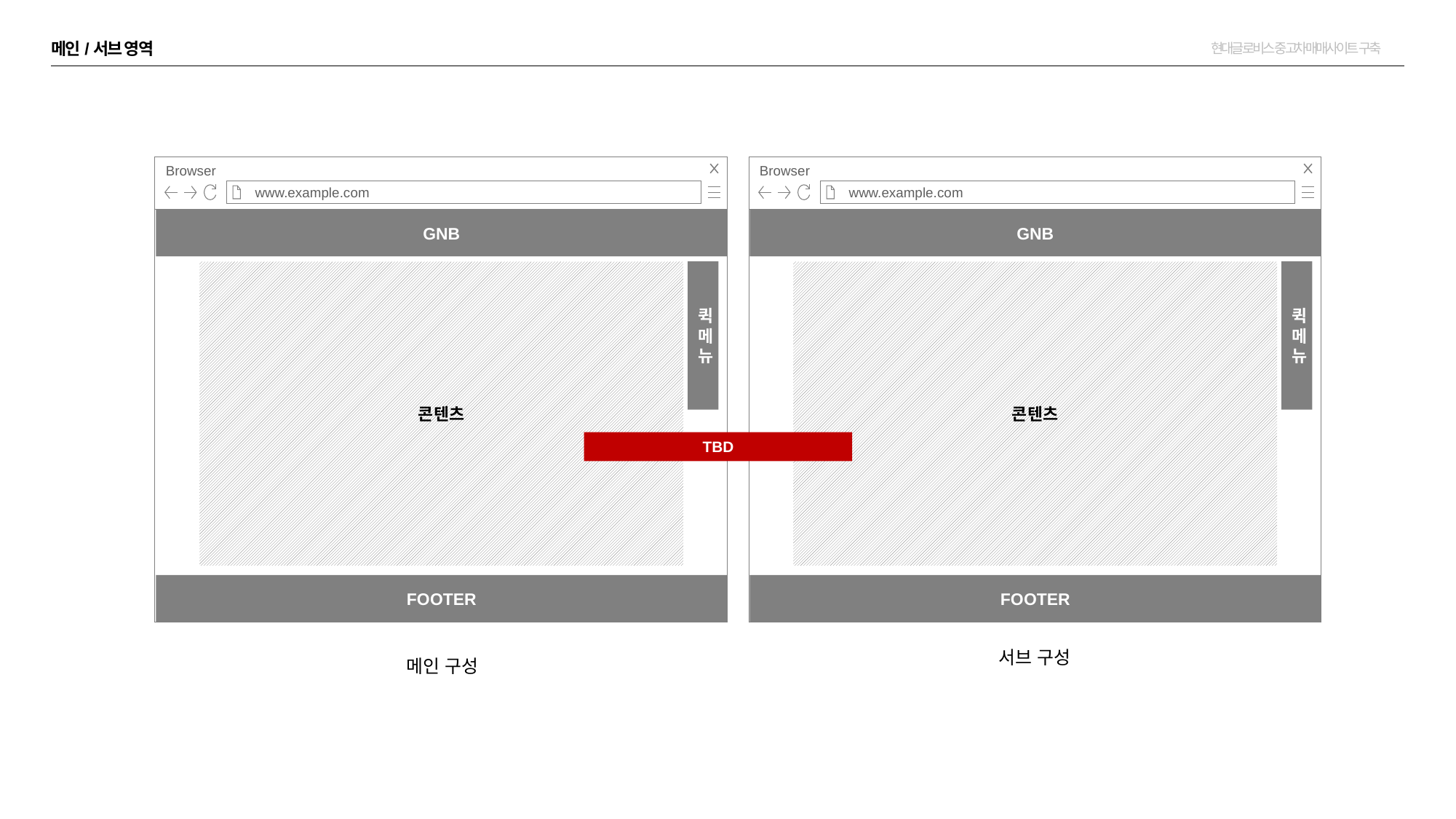

메인/서브 영역
Browser

www.example.com

GNB
퀵
메뉴
콘텐츠
FOOTER
Browser

www.example.com

GNB
퀵
메뉴
콘텐츠
FOOTER
TBD
서브 구성
메인 구성